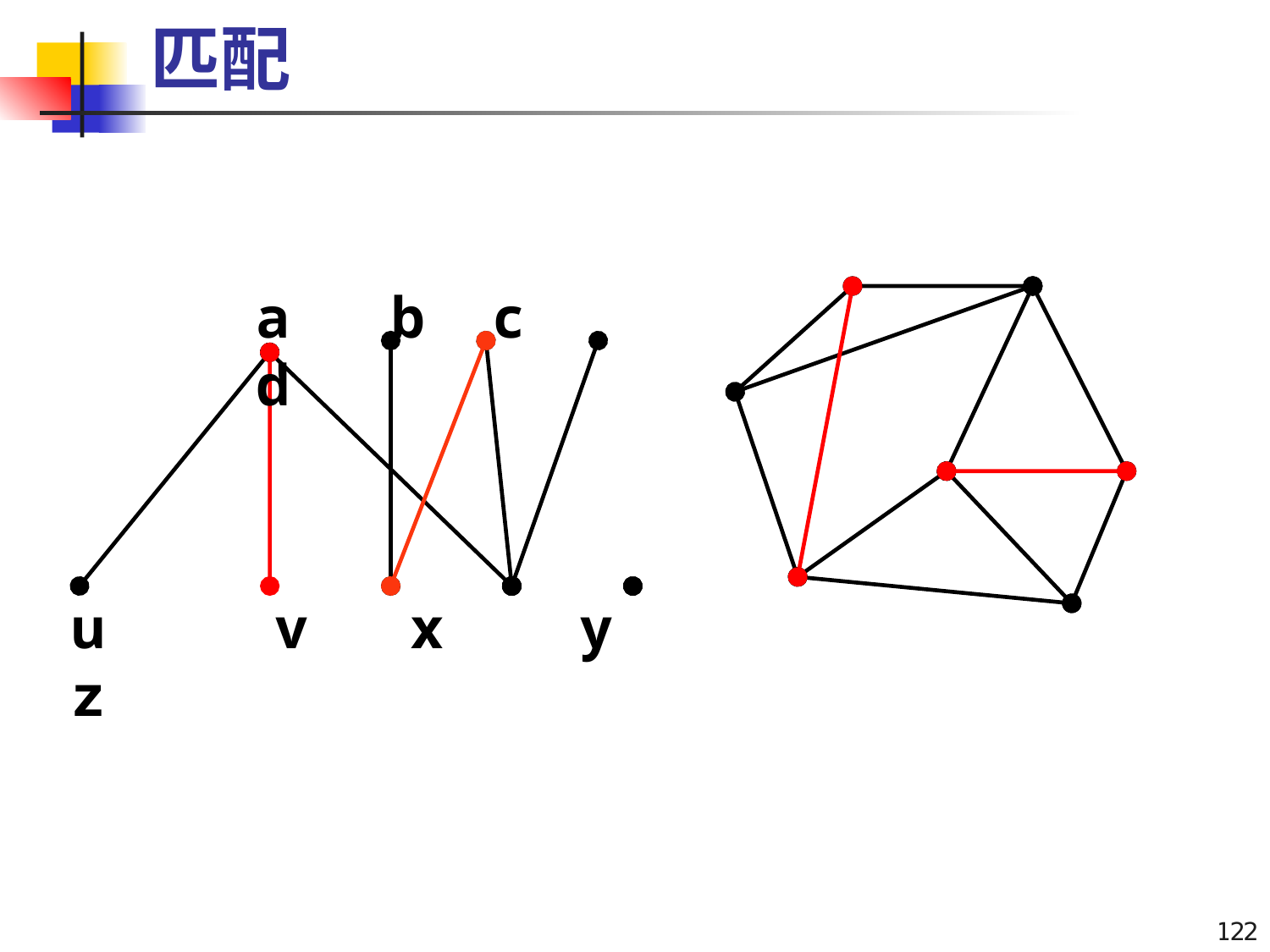

# 匹配
a   b  c  d

u     v   x    y   z

122